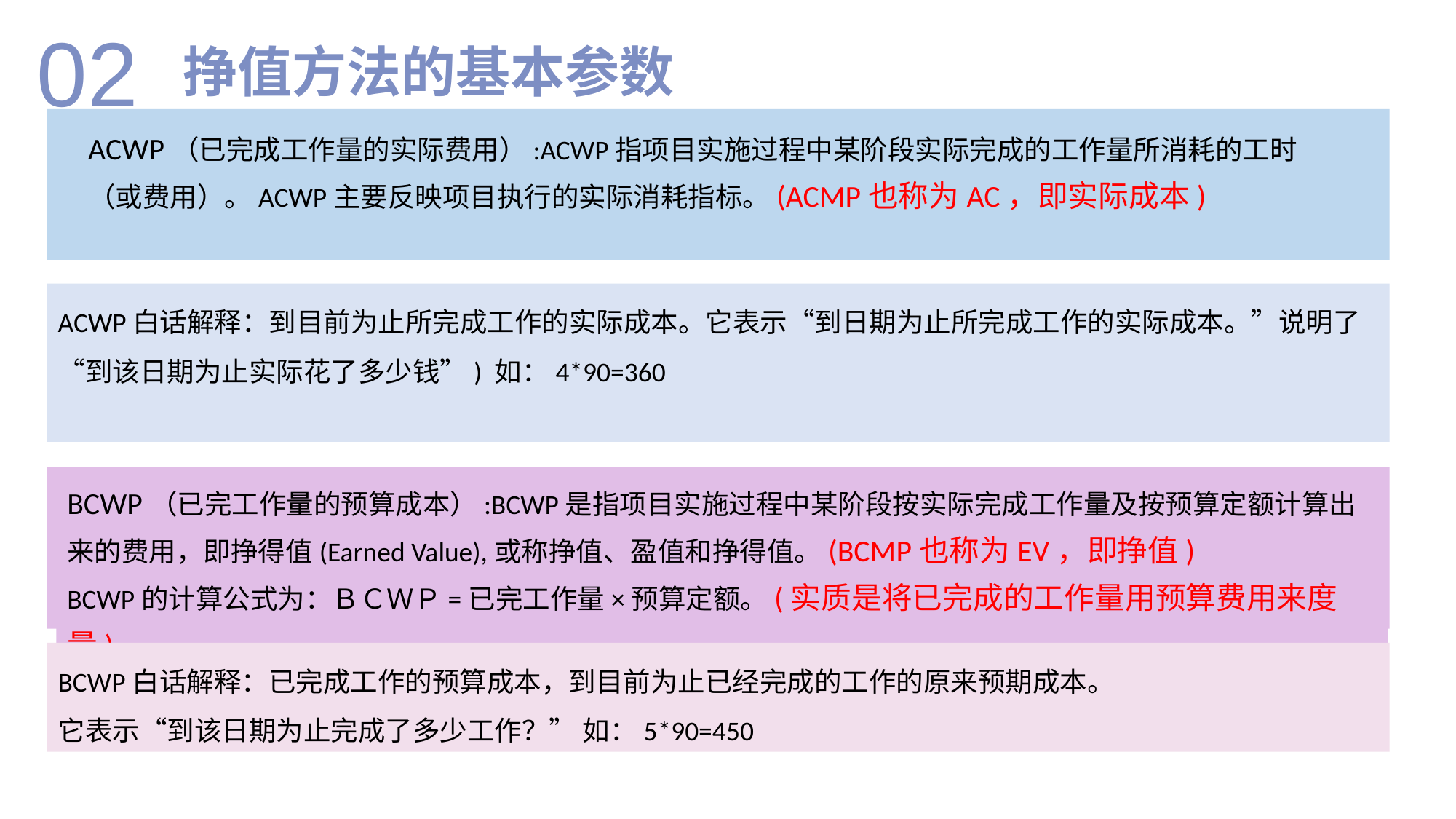

02
挣值方法的基本参数

ACWP（已完成工作量的实际费用）:ACWP指项目实施过程中某阶段实际完成的工作量所消耗的工时（或费用）。ACWP主要反映项目执行的实际消耗指标。(ACMP也称为AC，即实际成本)
ACWP白话解释：到目前为止所完成工作的实际成本。它表示“到日期为止所完成工作的实际成本。”说明了“到该日期为止实际花了多少钱”) 如：4*90=360

BCWP（已完工作量的预算成本）:BCWP是指项目实施过程中某阶段按实际完成工作量及按预算定额计算出来的费用，即挣得值(Earned Value),或称挣值、盈值和挣得值。(BCMP也称为EV，即挣值)
BCWP的计算公式为：ＢＣＷＰ=已完工作量×预算定额。(实质是将已完成的工作量用预算费用来度量)
BCWP白话解释：已完成工作的预算成本，到目前为止已经完成的工作的原来预期成本。
它表示“到该日期为止完成了多少工作？” 如：5*90=450